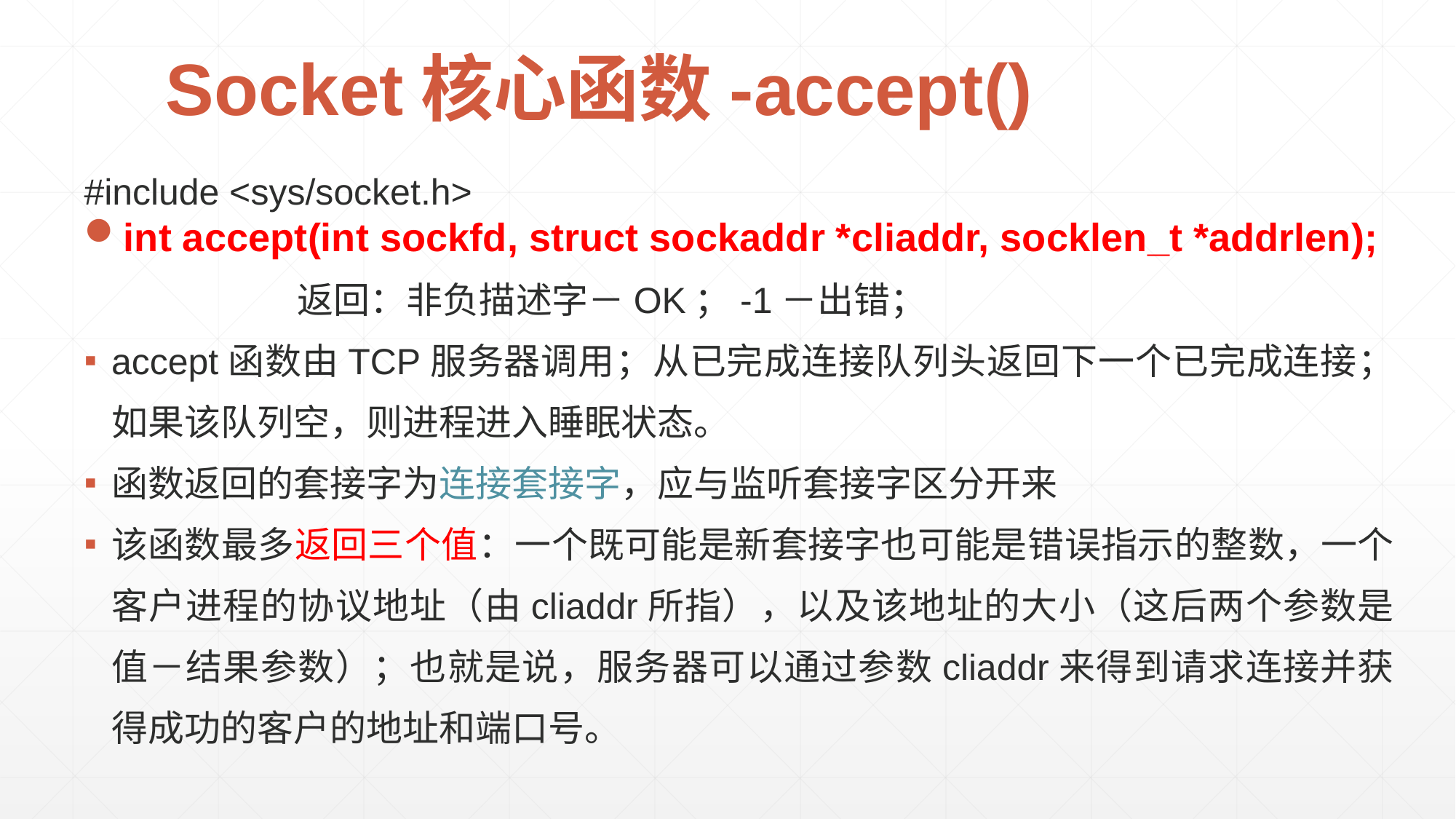

# Socket核心函数-accept()
#include <sys/socket.h>
int accept(int sockfd, struct sockaddr *cliaddr, socklen_t *addrlen);
                         返回：非负描述字－OK；-1－出错；
accept函数由TCP服务器调用；从已完成连接队列头返回下一个已完成连接；如果该队列空，则进程进入睡眠状态。
函数返回的套接字为连接套接字，应与监听套接字区分开来
该函数最多返回三个值：一个既可能是新套接字也可能是错误指示的整数，一个客户进程的协议地址（由cliaddr所指），以及该地址的大小（这后两个参数是值－结果参数）；也就是说，服务器可以通过参数cliaddr来得到请求连接并获得成功的客户的地址和端口号。